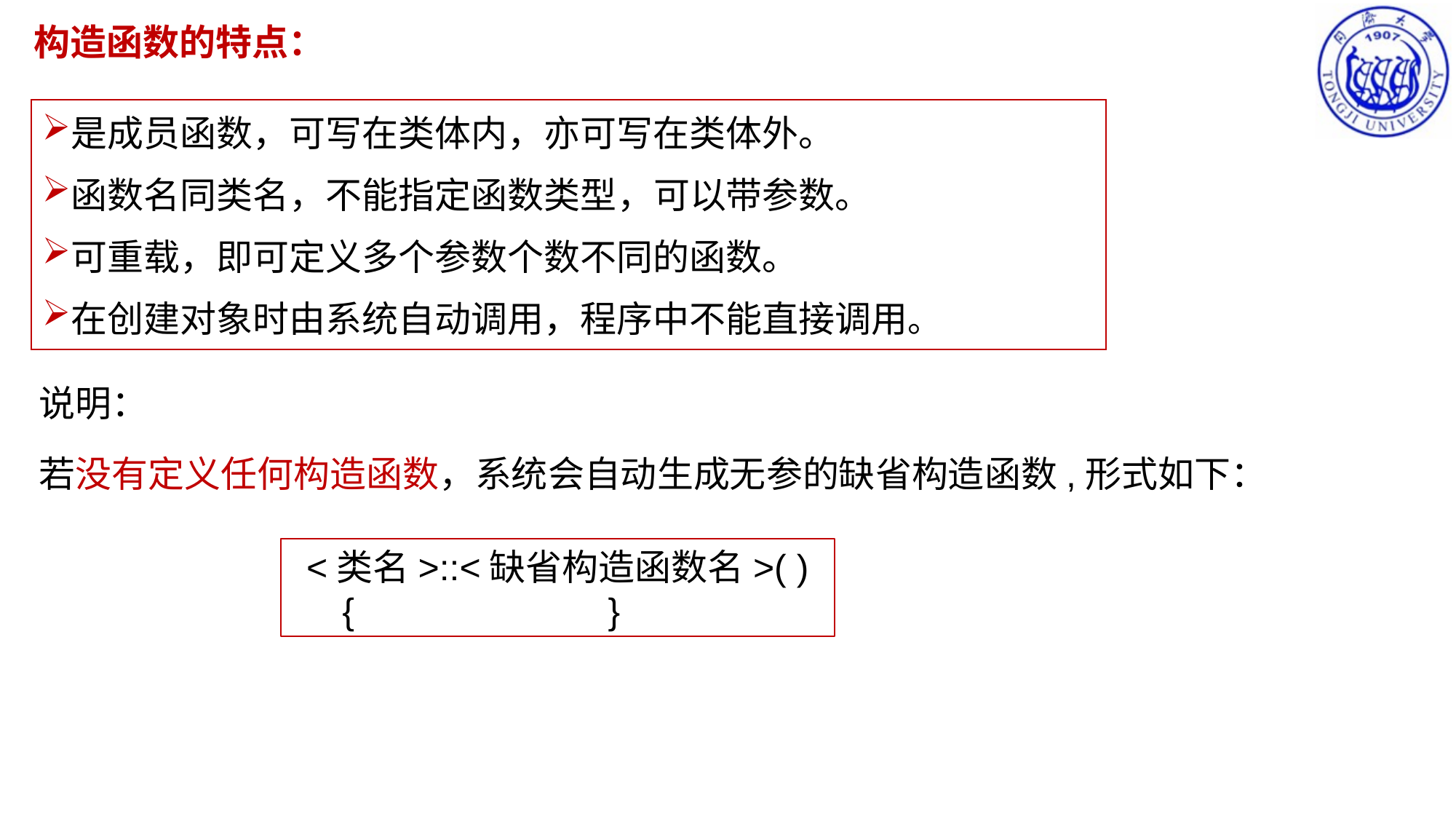

构造函数的特点：

是成员函数，可写在类体内，亦可写在类体外。
函数名同类名，不能指定函数类型，可以带参数。
可重载，即可定义多个参数个数不同的函数。
在创建对象时由系统自动调用，程序中不能直接调用。

说明：
若没有定义任何构造函数，系统会自动生成无参的缺省构造函数,形式如下：
<类名>::<缺省构造函数名>( )
     {                         }